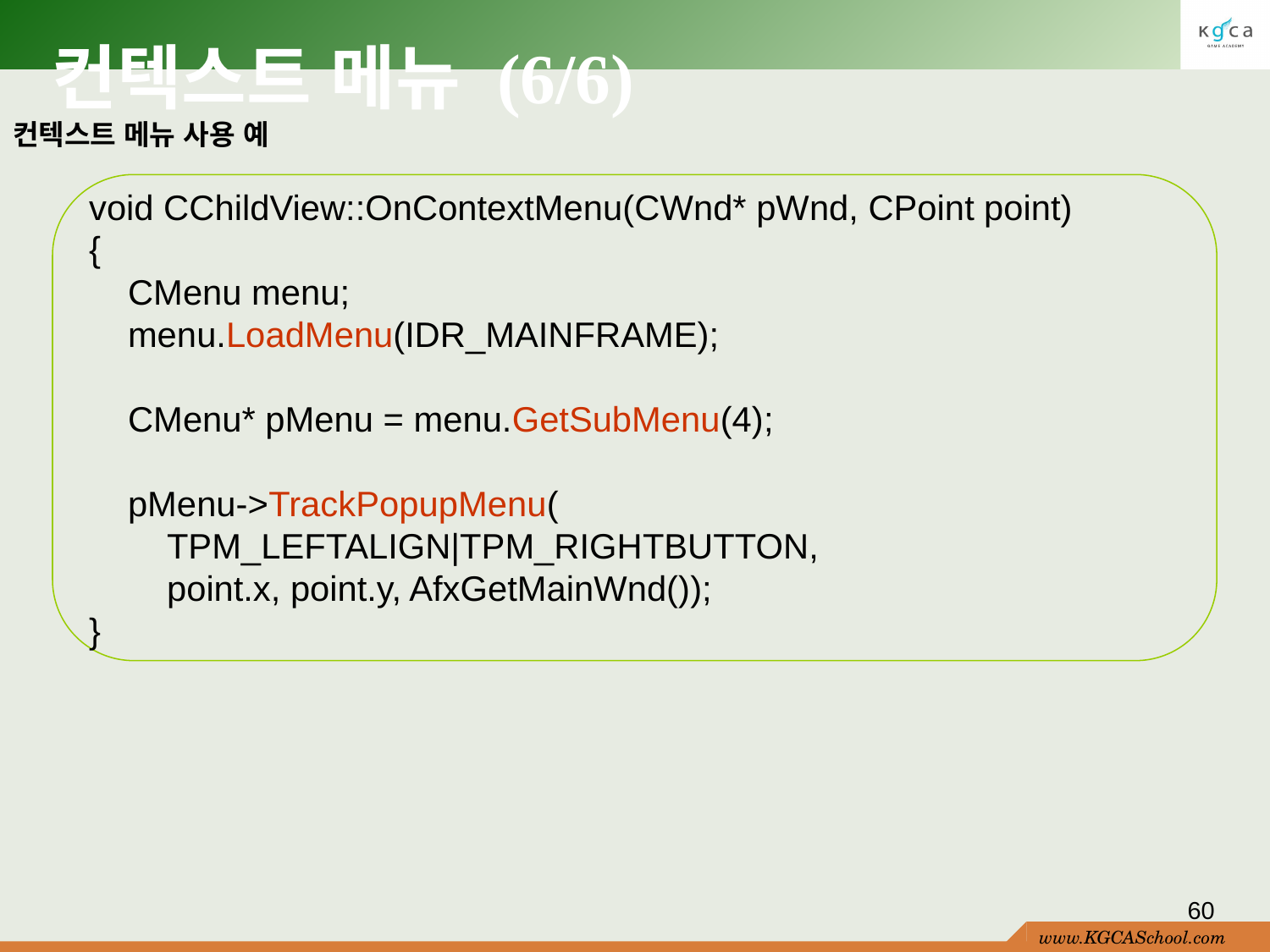

# 컨텍스트 메뉴 (6/6)
컨텍스트 메뉴 사용 예
void CChildView::OnContextMenu(CWnd* pWnd, CPoint point)
{
    CMenu menu;
    menu.LoadMenu(IDR_MAINFRAME);

    CMenu* pMenu = menu.GetSubMenu(4);

    pMenu->TrackPopupMenu(
        TPM_LEFTALIGN|TPM_RIGHTBUTTON,
        point.x, point.y, AfxGetMainWnd());
}
60